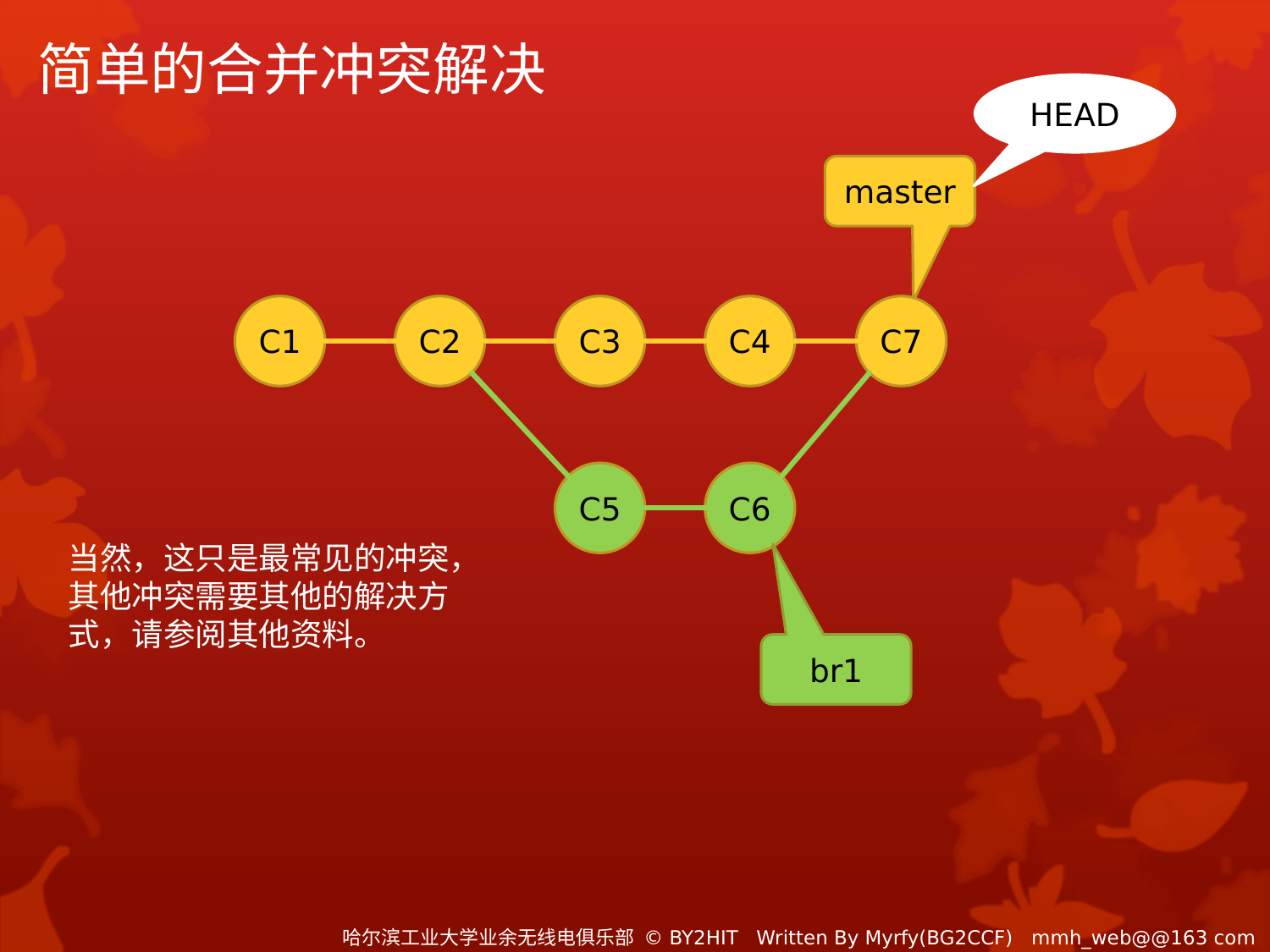

# 简单的合并冲突解决
HEAD
master
C1
C2
C3
C4
C7
C5
C6
当然，这只是最常见的冲突，其他冲突需要其他的解决方式，请参阅其他资料。
br1